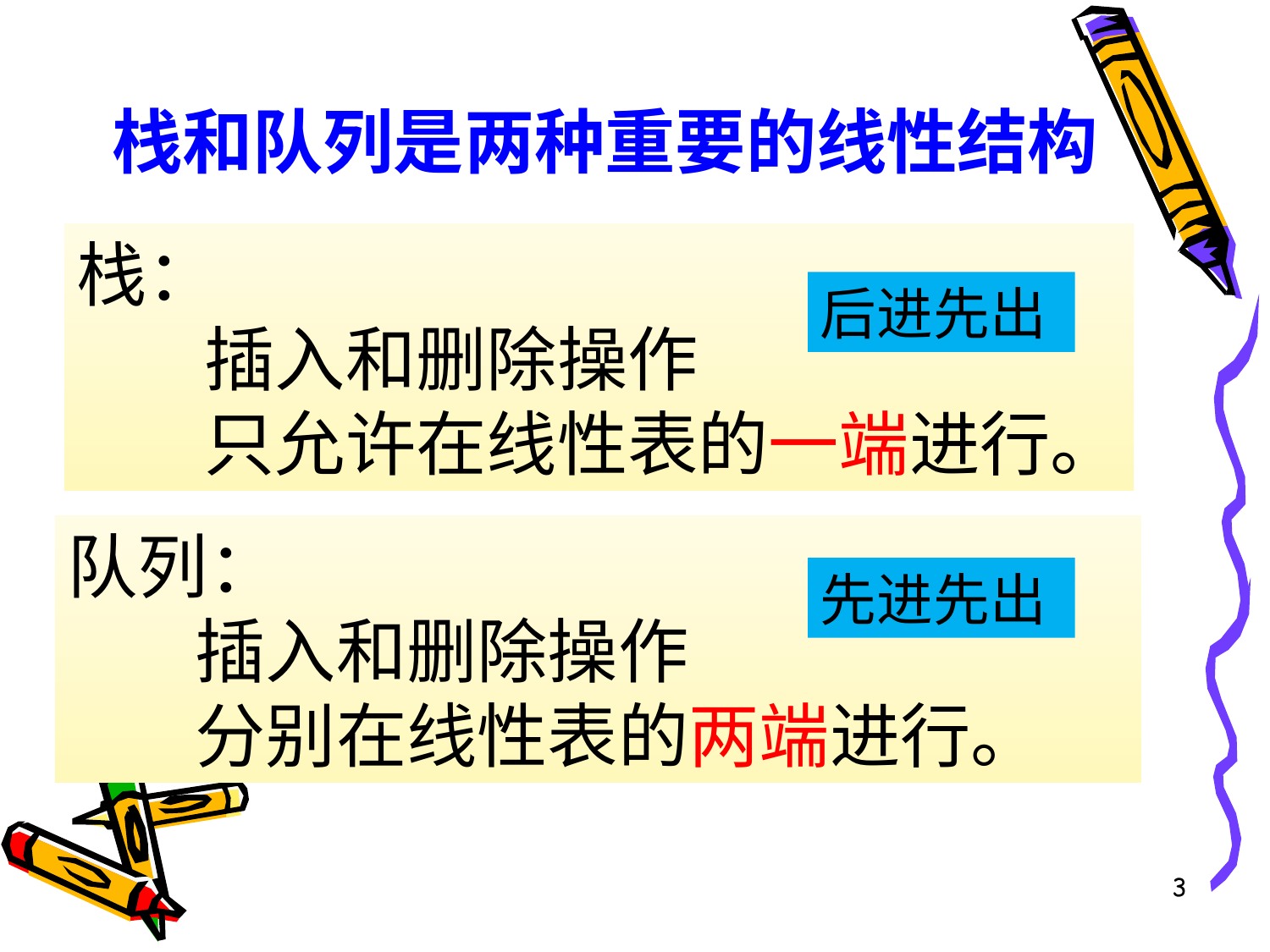

# 栈和队列是两种重要的线性结构
栈：
       插入和删除操作
       只允许在线性表的一端进行。
后进先出
队列：
       插入和删除操作
       分别在线性表的两端进行。
先进先出
3